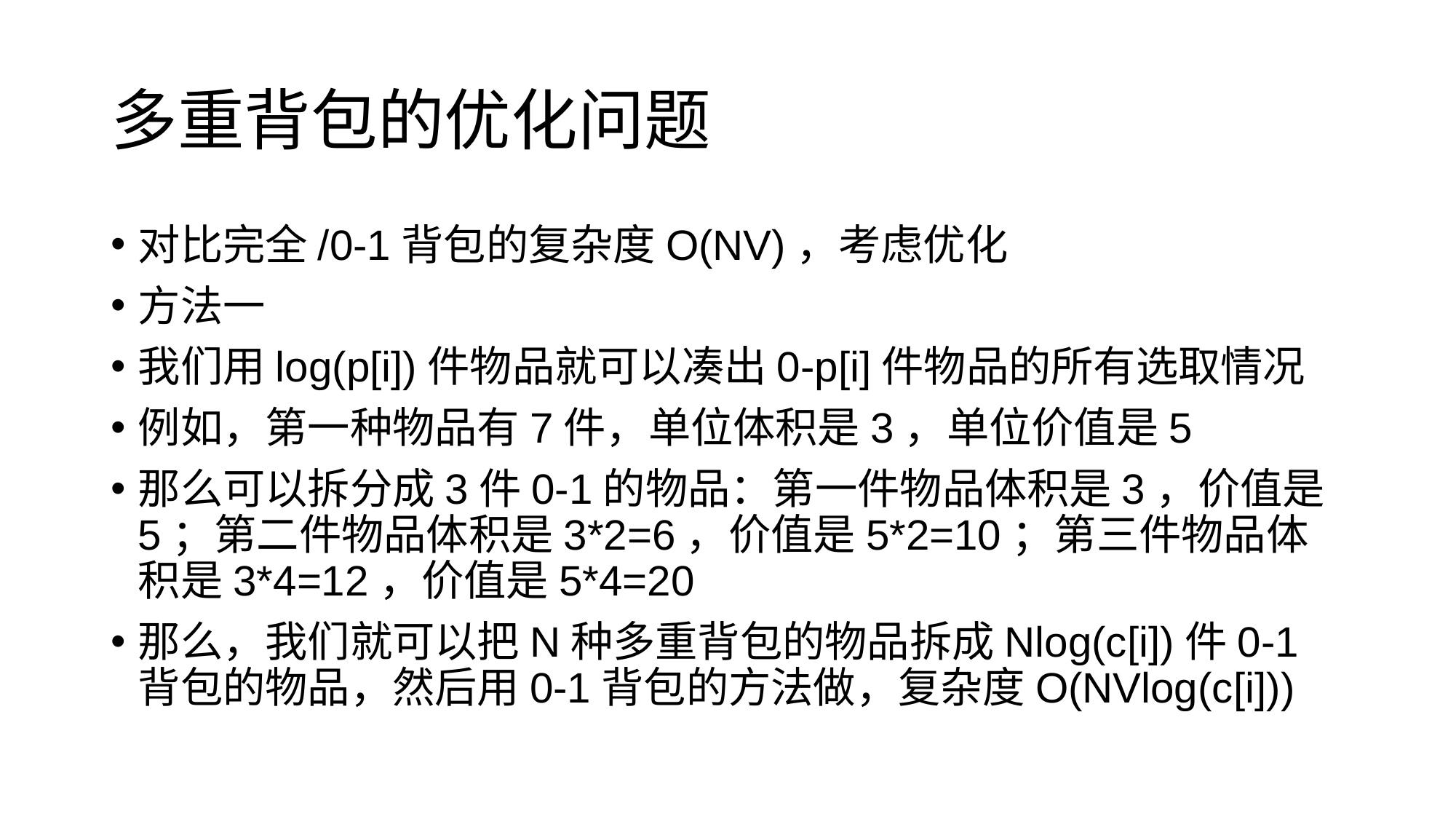

# 多重背包的优化问题
对比完全/0-1背包的复杂度O(NV)，考虑优化
方法一
我们用log(p[i])件物品就可以凑出0-p[i]件物品的所有选取情况
例如，第一种物品有7件，单位体积是3，单位价值是5
那么可以拆分成3件0-1的物品：第一件物品体积是3，价值是5；第二件物品体积是3*2=6，价值是5*2=10；第三件物品体积是3*4=12，价值是5*4=20
那么，我们就可以把N种多重背包的物品拆成Nlog(c[i])件0-1背包的物品，然后用0-1背包的方法做，复杂度O(NVlog(c[i]))